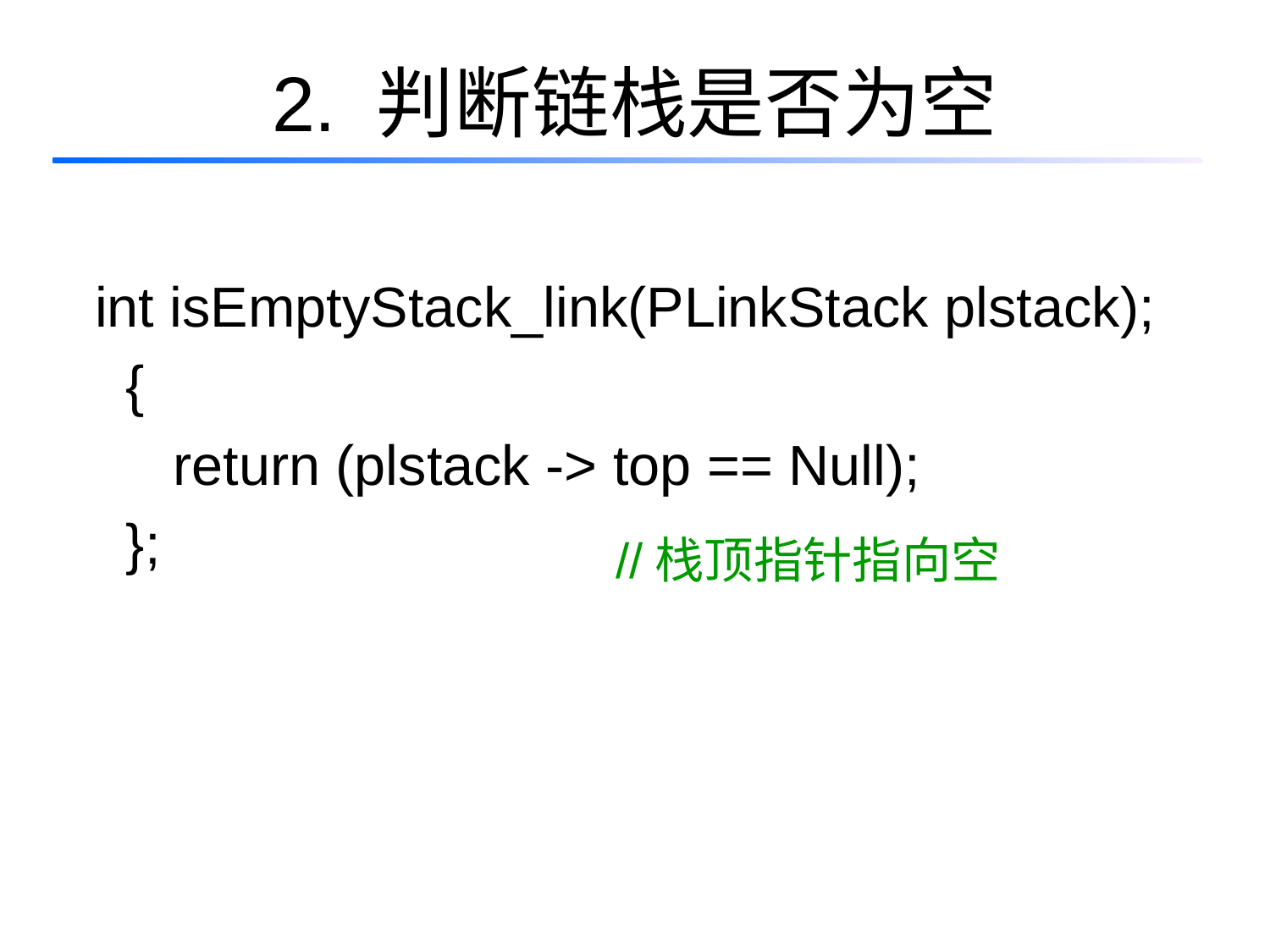

# 2. 判断链栈是否为空

  int isEmptyStack_link(PLinkStack plstack);
    {
       return (plstack -> top == Null);
    };
//栈顶指针指向空